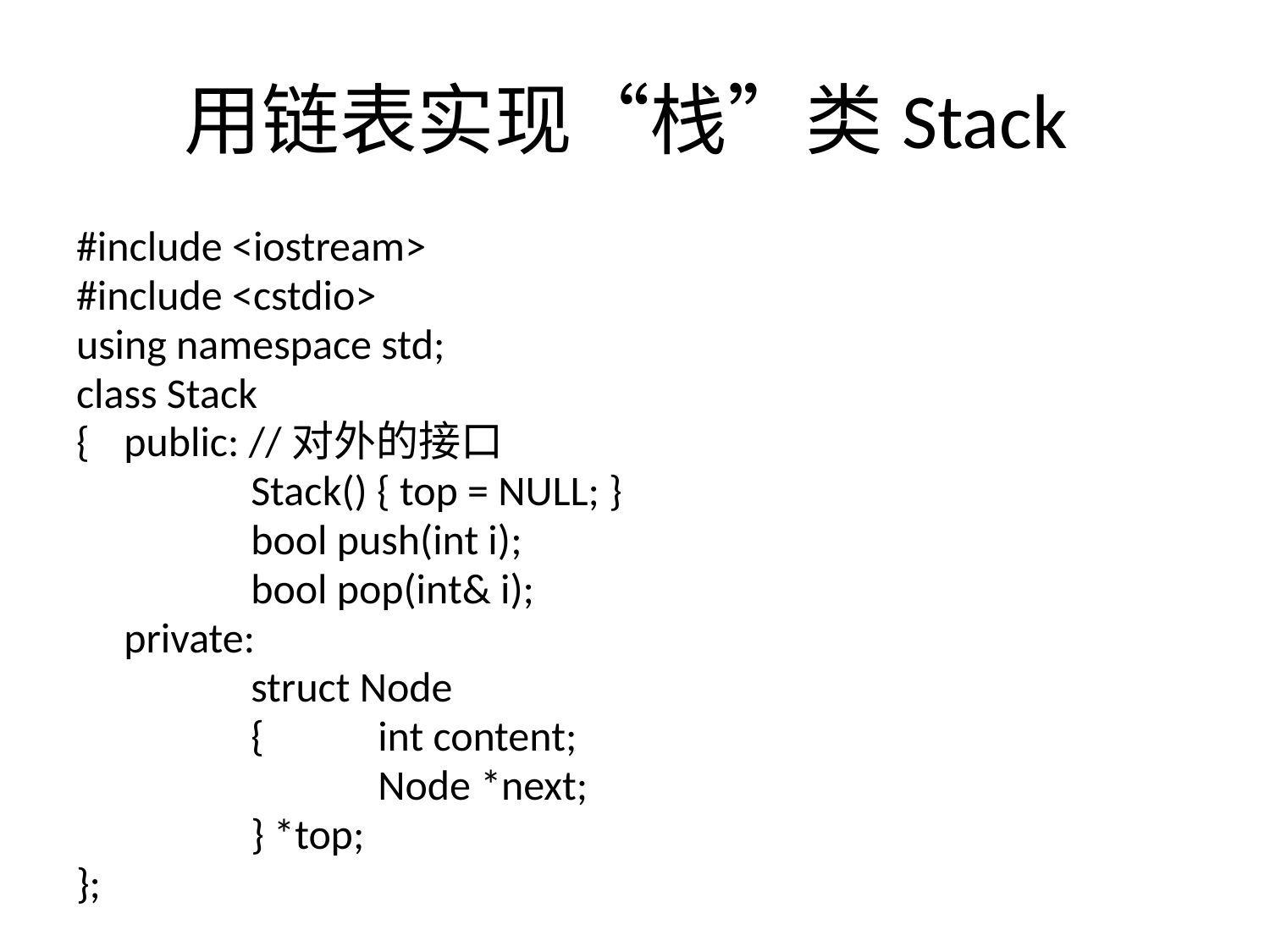

# 用链表实现“栈”类Stack
#include <iostream>
#include <cstdio>
using namespace std;
class Stack
{	public: //对外的接口
		Stack() { top = NULL; }
		bool push(int i);
		bool pop(int& i);
	private:
		struct Node
		{	int content;
			Node *next;
		} *top;
};